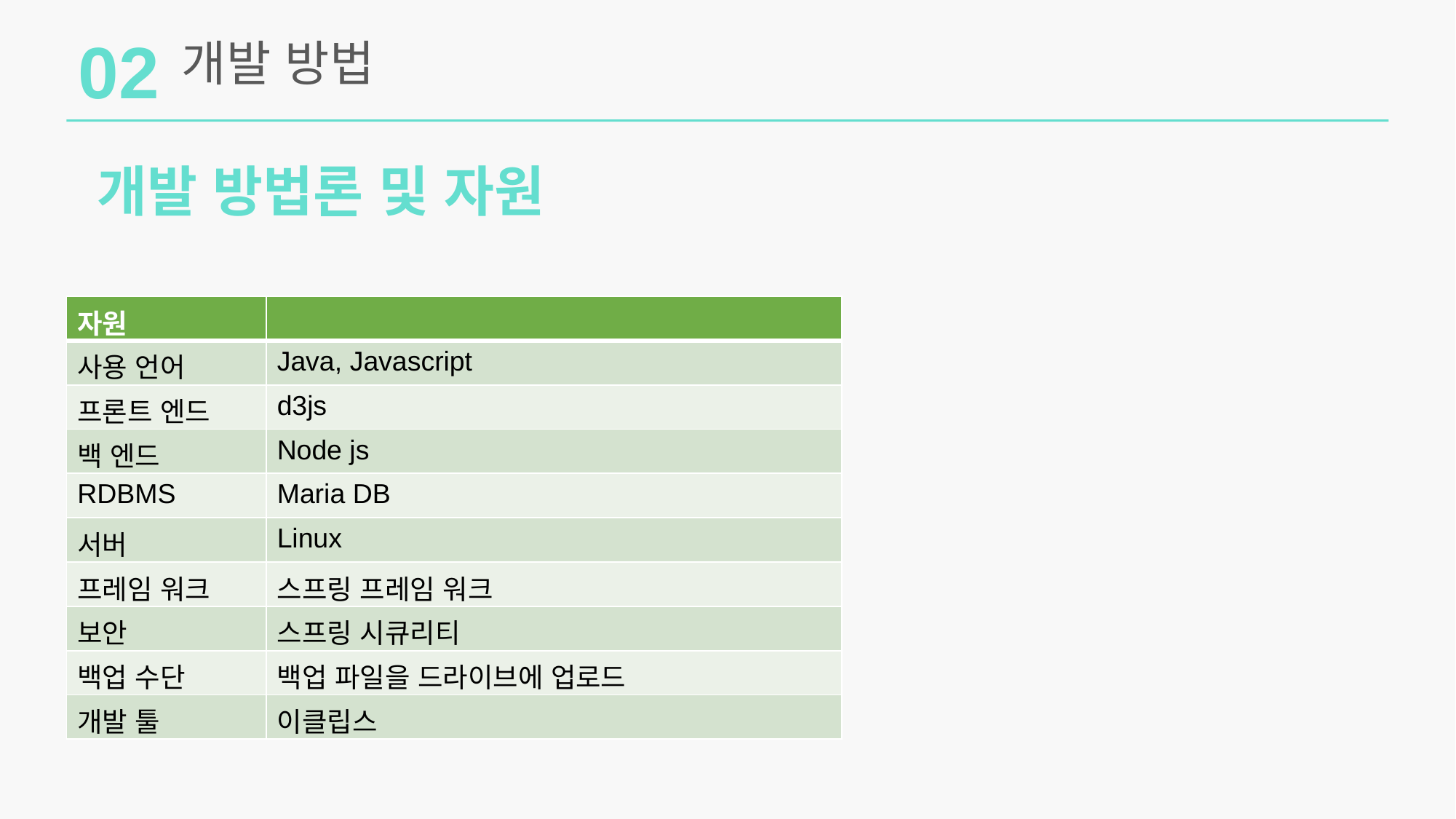

02
개발 방법

개발 방법론 및 자원
| 자원 |  |
| --- | --- |
| 사용 언어 | Java, Javascript |
| 프론트 엔드 | d3js |
| 백 엔드 | Node js |
| RDBMS | Maria DB |
| 서버 | Linux |
| 프레임 워크 | 스프링 프레임 워크 |
| 보안 | 스프링 시큐리티 |
| 백업 수단 | 백업 파일을 드라이브에 업로드 |
| 개발 툴 | 이클립스 |